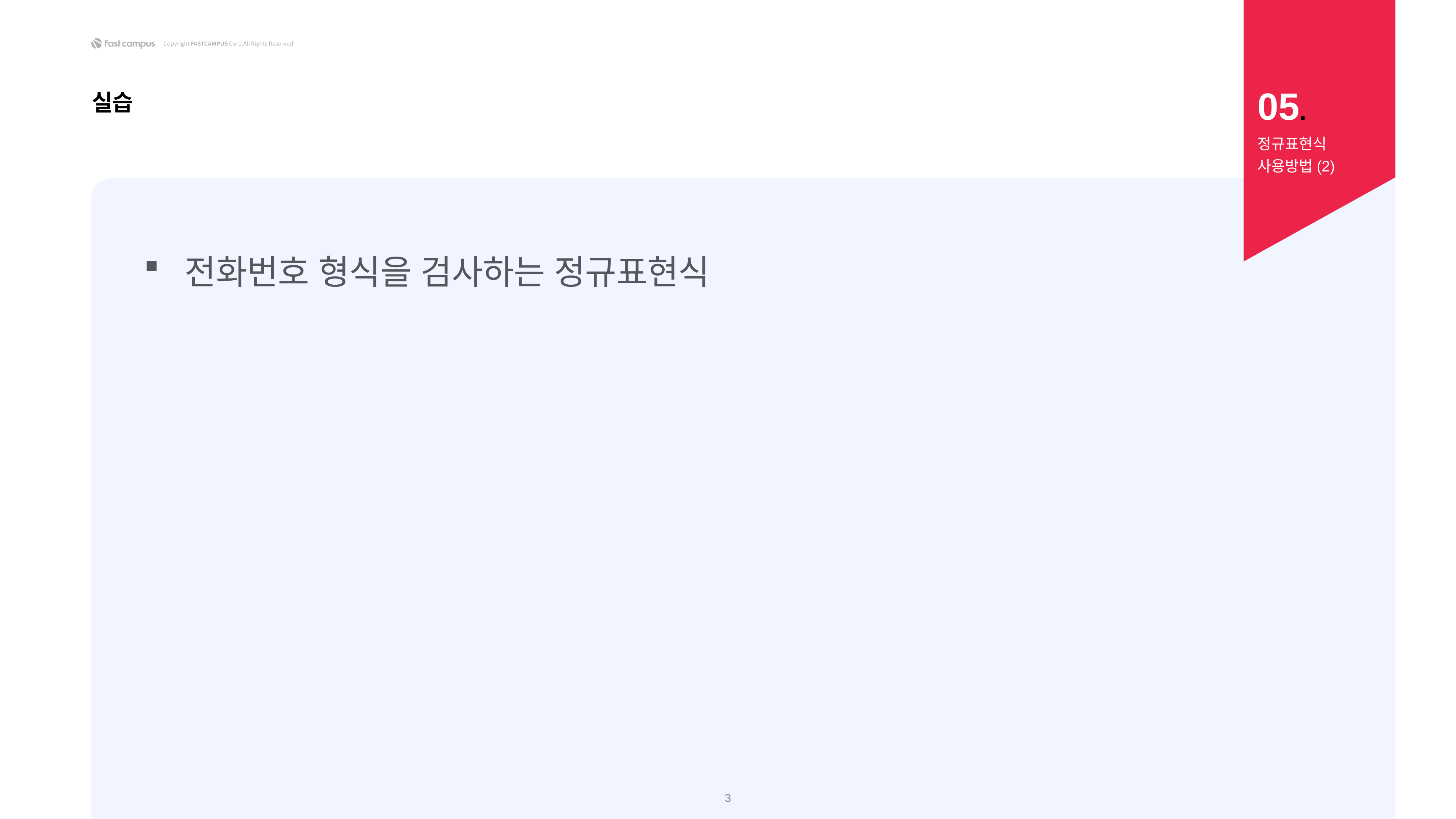

05.
실습
정규표현식
사용방법(2)
전화번호 형식을 검사하는 정규표현식
3